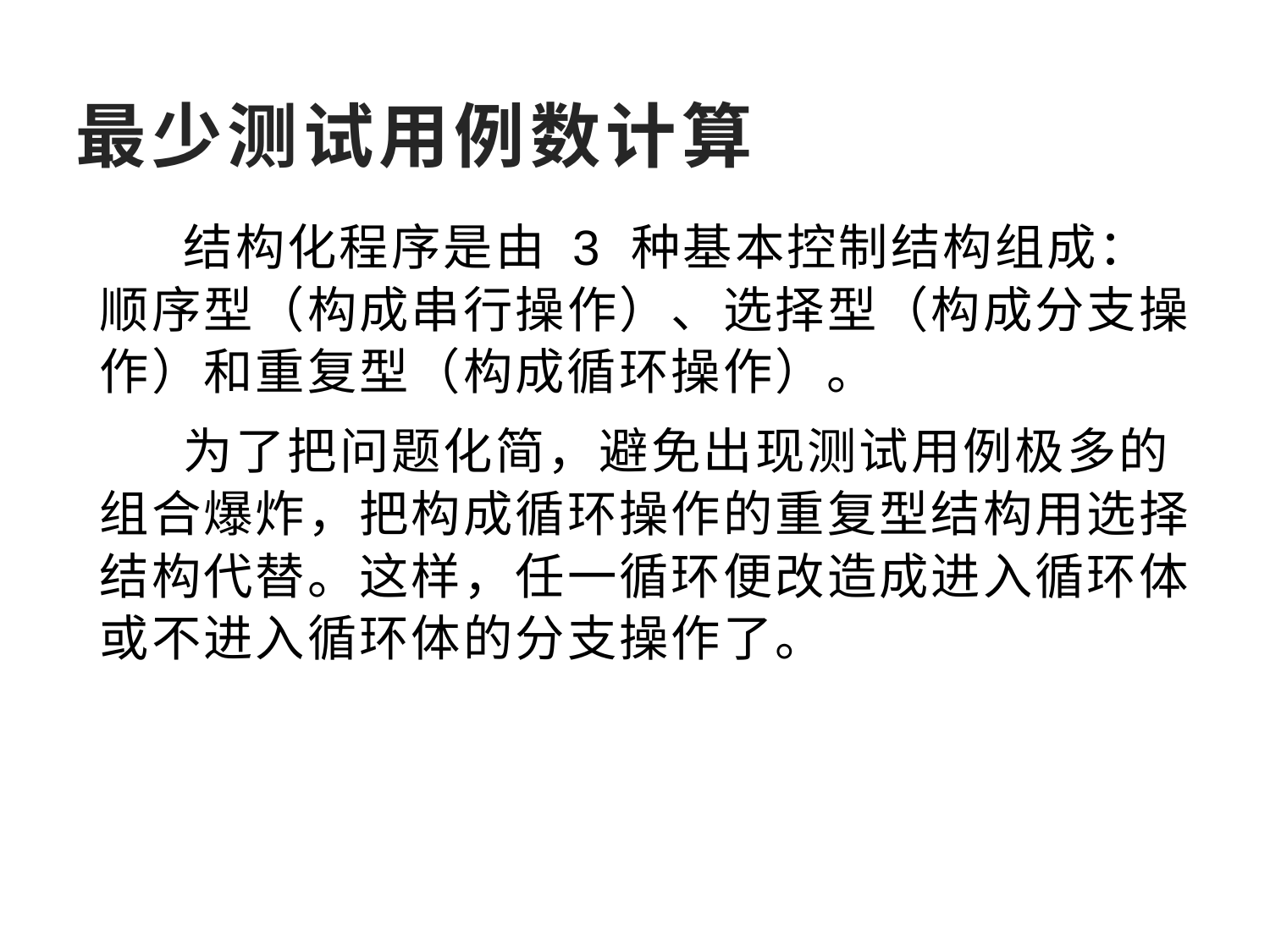

# 最少测试用例数计算
       结构化程序是由 3 种基本控制结构组成：顺序型（构成串行操作）、选择型（构成分支操作）和重复型（构成循环操作）。
       为了把问题化简，避免出现测试用例极多的组合爆炸，把构成循环操作的重复型结构用选择结构代替。这样，任一循环便改造成进入循环体或不进入循环体的分支操作了。